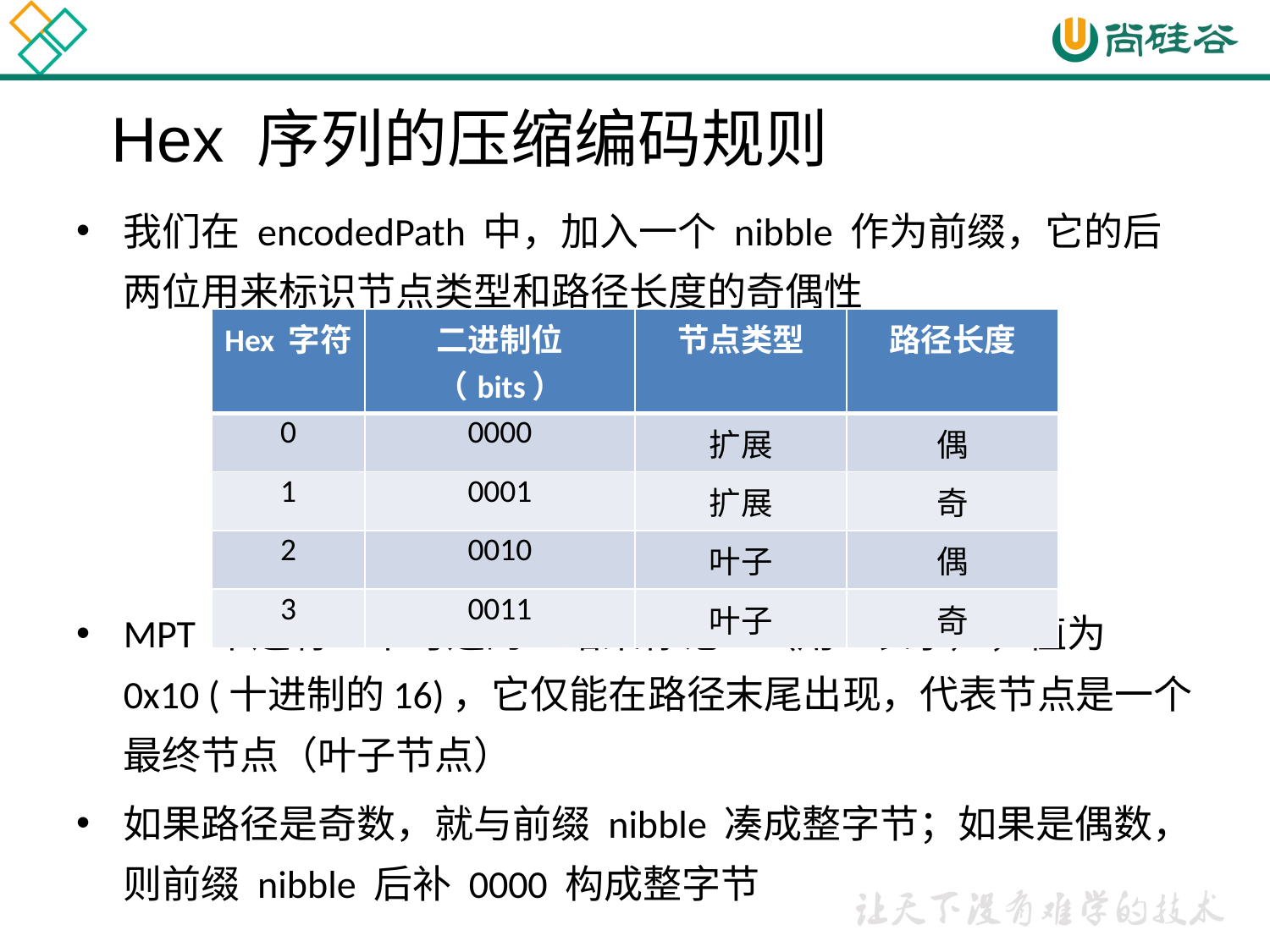

# Hex 序列的压缩编码规则
我们在 encodedPath 中，加入一个 nibble 作为前缀，它的后两位用来标识节点类型和路径长度的奇偶性

MPT 中还有一个可选的“结束标记”（用T表示），值为 0x10 (十进制的16)，它仅能在路径末尾出现，代表节点是一个最终节点（叶子节点）
如果路径是奇数，就与前缀 nibble 凑成整字节；如果是偶数，则前缀 nibble 后补 0000 构成整字节
| Hex 字符 | 二进制位（bits） | 节点类型 | 路径长度 |
| --- | --- | --- | --- |
| 0 | 0000 | 扩展 | 偶 |
| 1 | 0001 | 扩展 | 奇 |
| 2 | 0010 | 叶子 | 偶 |
| 3 | 0011 | 叶子 | 奇 |